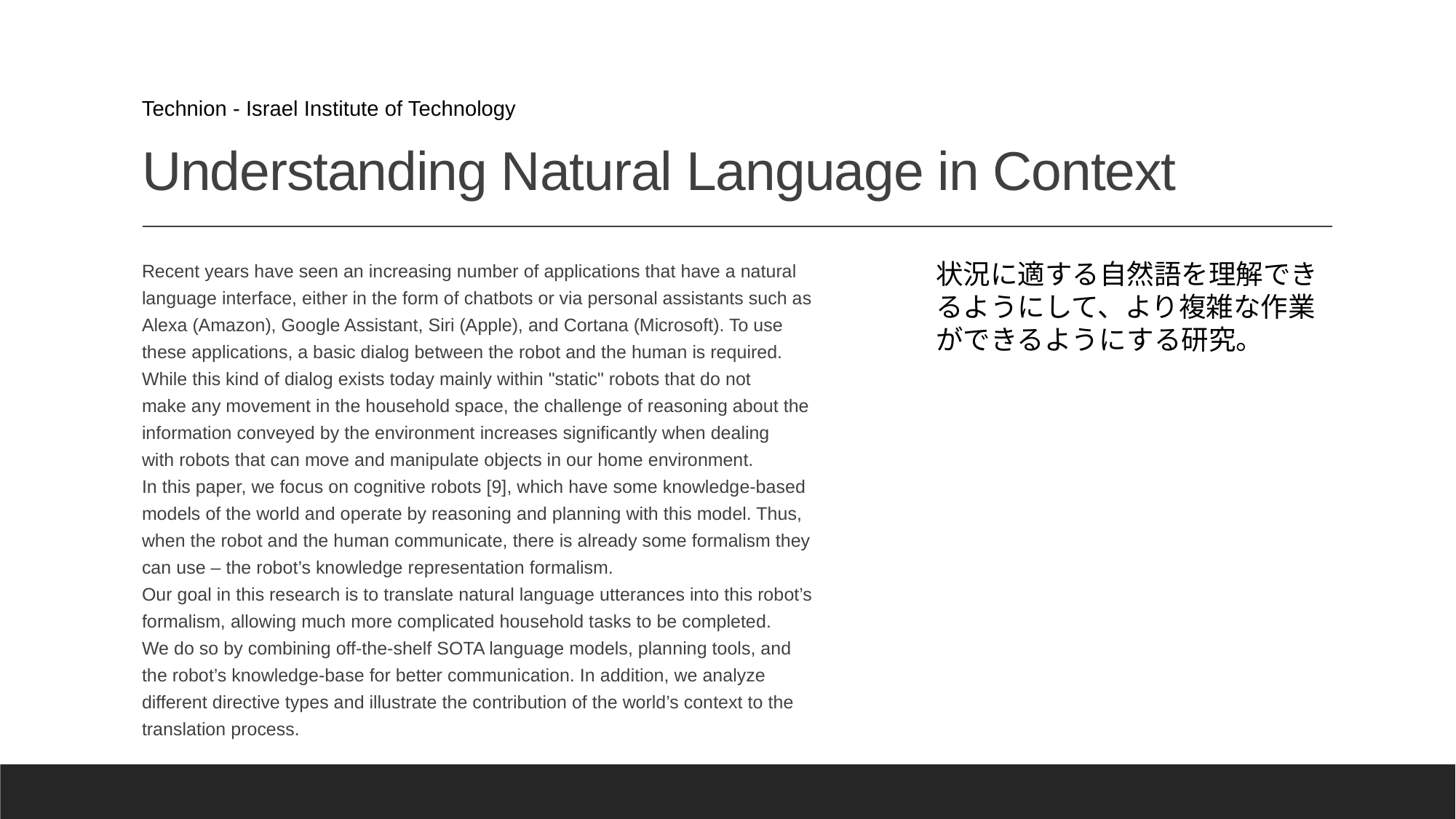

# Understanding Natural Language in Context
Technion - Israel Institute of Technology
Recent years have seen an increasing number of applications that have a natural
language interface, either in the form of chatbots or via personal assistants such as
Alexa (Amazon), Google Assistant, Siri (Apple), and Cortana (Microsoft). To use
these applications, a basic dialog between the robot and the human is required.
While this kind of dialog exists today mainly within "static" robots that do not
make any movement in the household space, the challenge of reasoning about the
information conveyed by the environment increases significantly when dealing
with robots that can move and manipulate objects in our home environment.
In this paper, we focus on cognitive robots [9], which have some knowledge-based
models of the world and operate by reasoning and planning with this model. Thus,
when the robot and the human communicate, there is already some formalism they
can use – the robot’s knowledge representation formalism.
Our goal in this research is to translate natural language utterances into this robot’s
formalism, allowing much more complicated household tasks to be completed.
We do so by combining off-the-shelf SOTA language models, planning tools, and
the robot’s knowledge-base for better communication. In addition, we analyze
different directive types and illustrate the contribution of the world’s context to the
translation process.

状況に適する自然語を理解できるようにして、より複雑な作業ができるようにする研究。